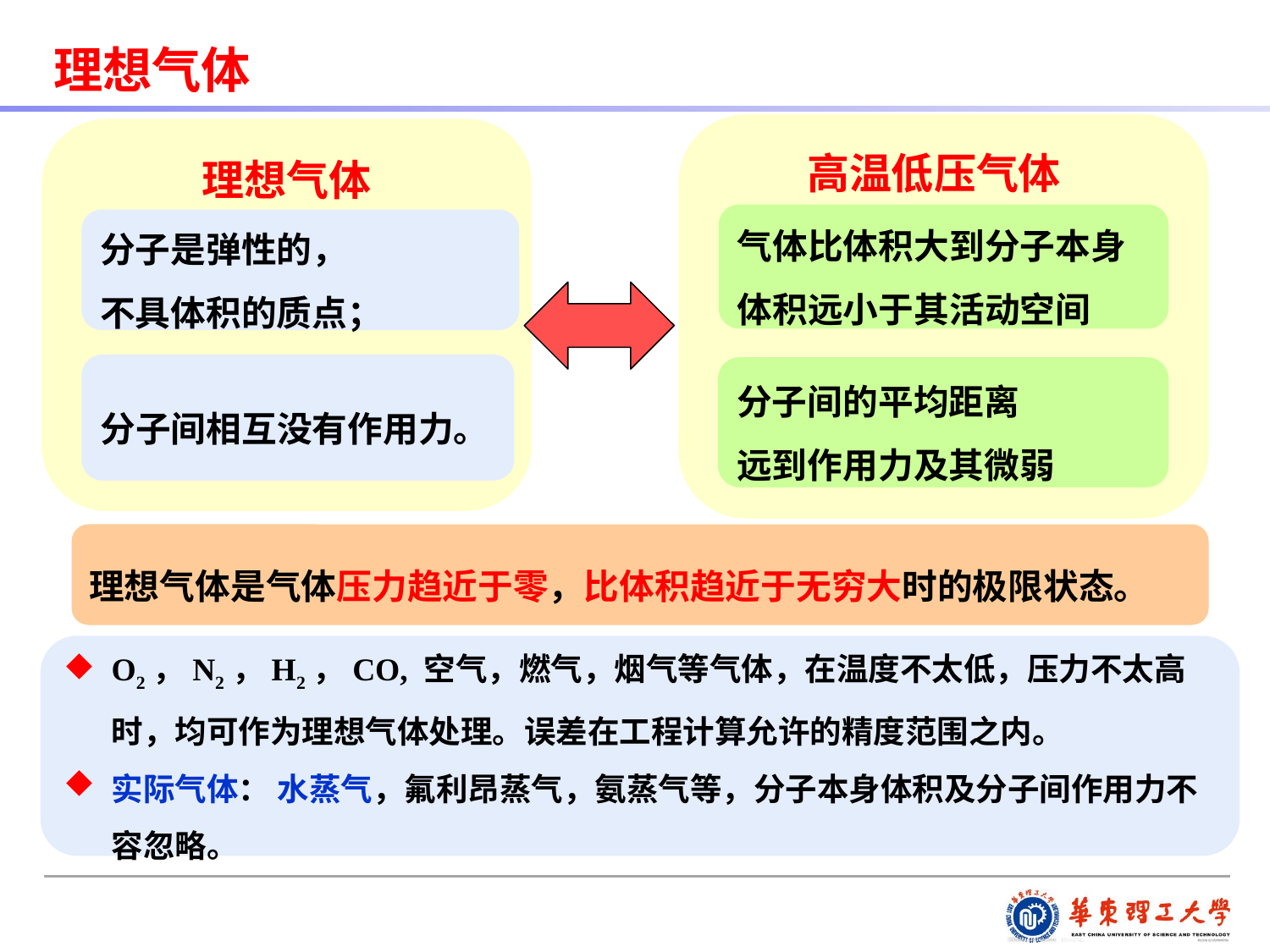

理想气体

高温低压气体
气体比体积大到分子本身
体积远小于其活动空间
分子间的平均距离
远到作用力及其微弱

理想气体
分子是弹性的，
不具体积的质点；
分子间相互没有作用力。

理想气体是气体压力趋近于零，比体积趋近于无穷大时的极限状态。
O2，N2，H2，CO, 空气，燃气，烟气等气体，在温度不太低，压力不太高时，均可作为理想气体处理。误差在工程计算允许的精度范围之内。
实际气体： 水蒸气，氟利昂蒸气，氨蒸气等，分子本身体积及分子间作用力不容忽略。